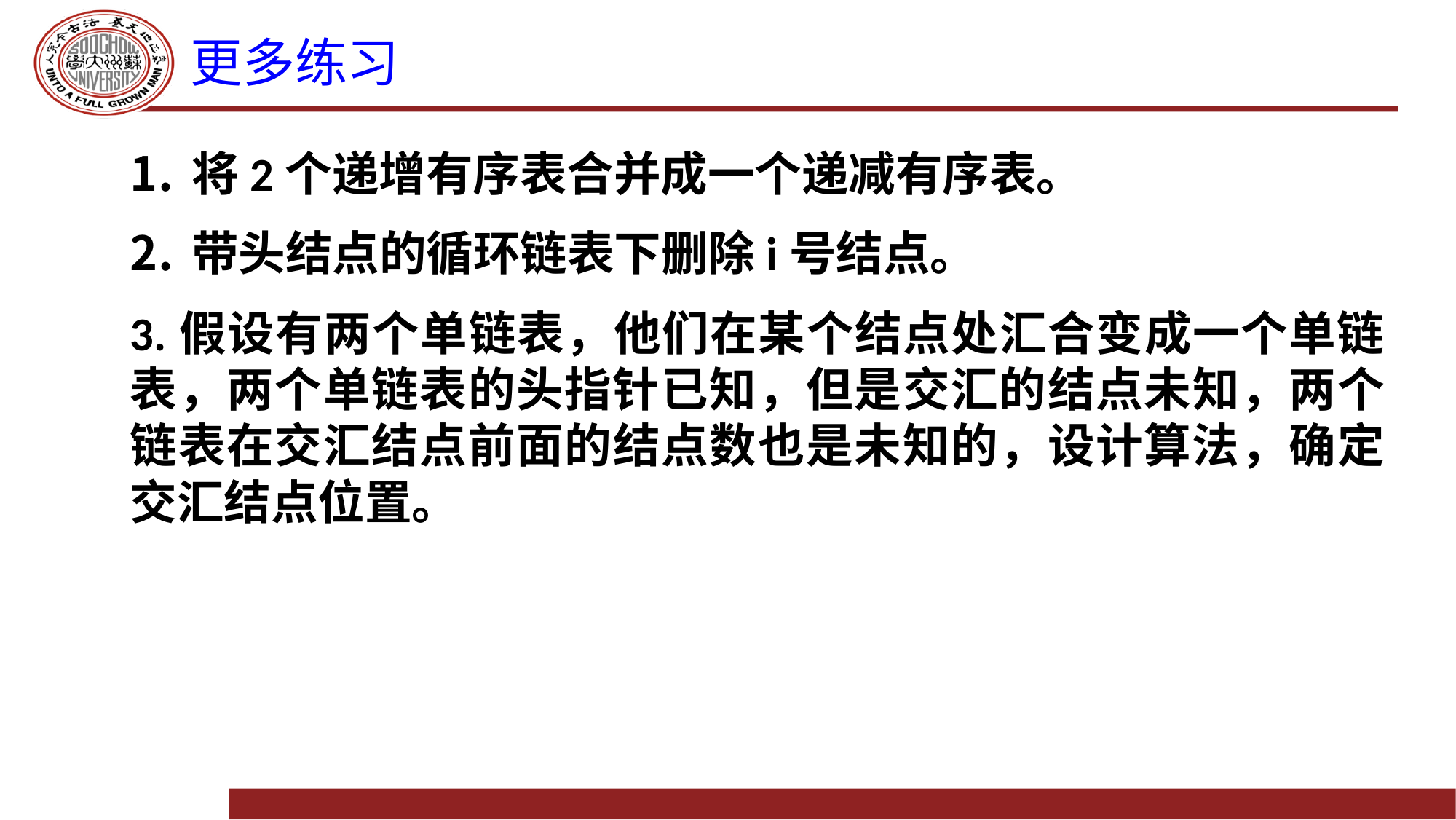

# 更多练习
将2个递增有序表合并成一个递减有序表。
带头结点的循环链表下删除i号结点。
3.假设有两个单链表，他们在某个结点处汇合变成一个单链表，两个单链表的头指针已知，但是交汇的结点未知，两个链表在交汇结点前面的结点数也是未知的，设计算法，确定交汇结点位置。